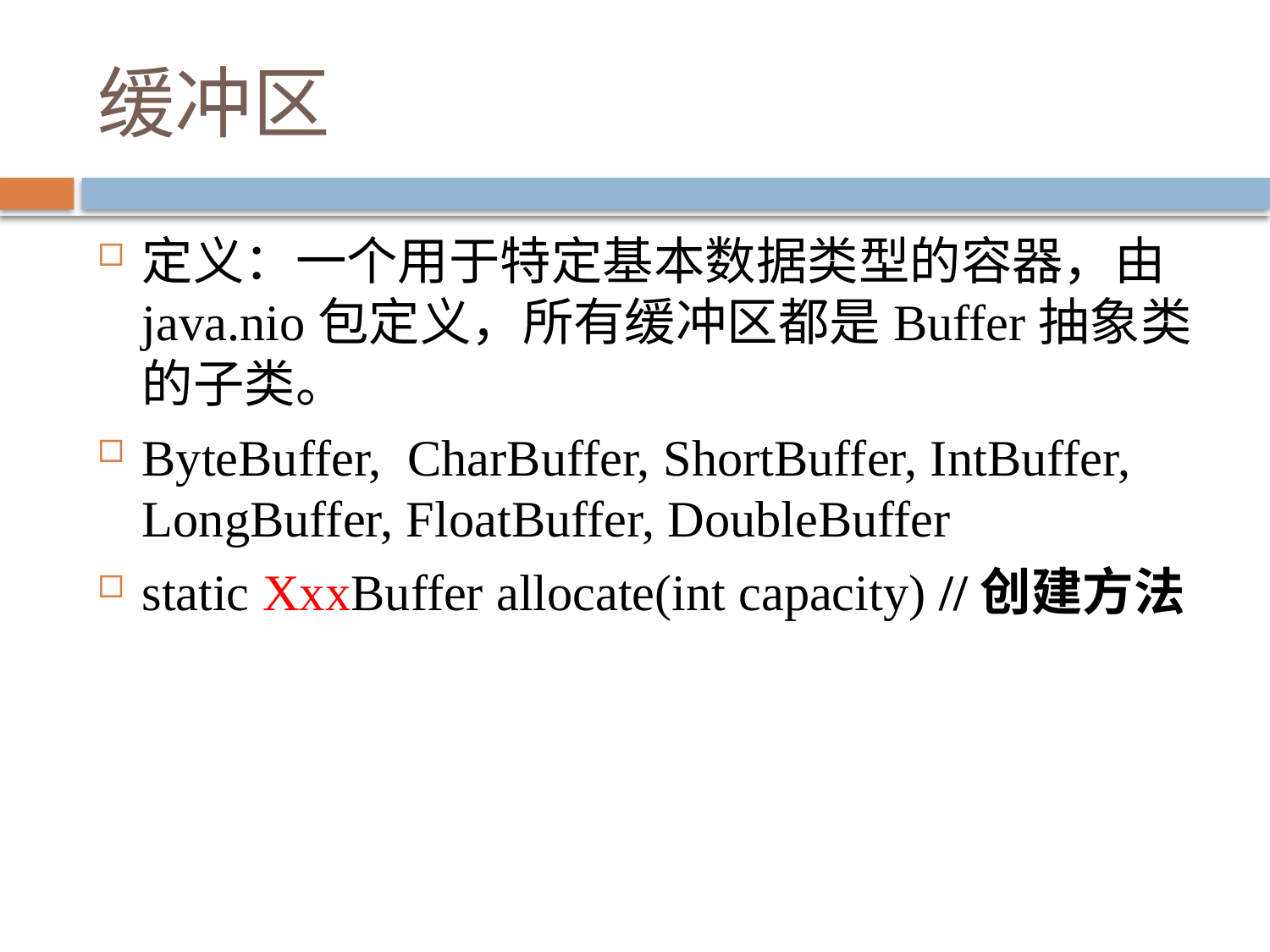

# 缓冲区
定义：一个用于特定基本数据类型的容器，由java.nio包定义，所有缓冲区都是Buffer抽象类的子类。
ByteBuffer,  CharBuffer, ShortBuffer, IntBuffer, LongBuffer, FloatBuffer, DoubleBuffer
static XxxBuffer allocate(int capacity) //创建方法